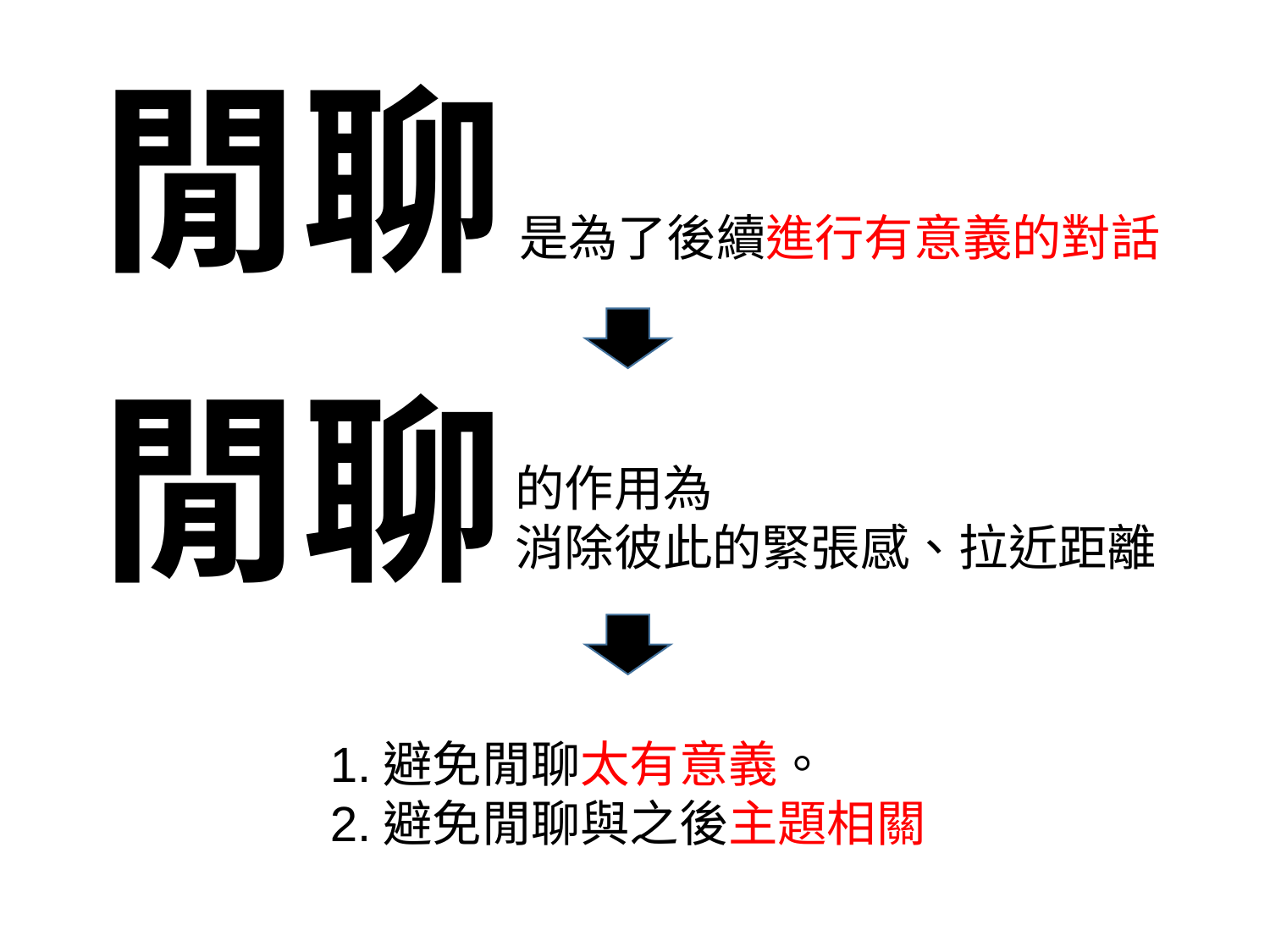

閒聊
是為了後續進行有意義的對話

閒聊
的作用為
消除彼此的緊張感、拉近距離
避免【閒聊】太有意義
避免與

1.避免閒聊太有意義。
2.避免閒聊與之後主題相關